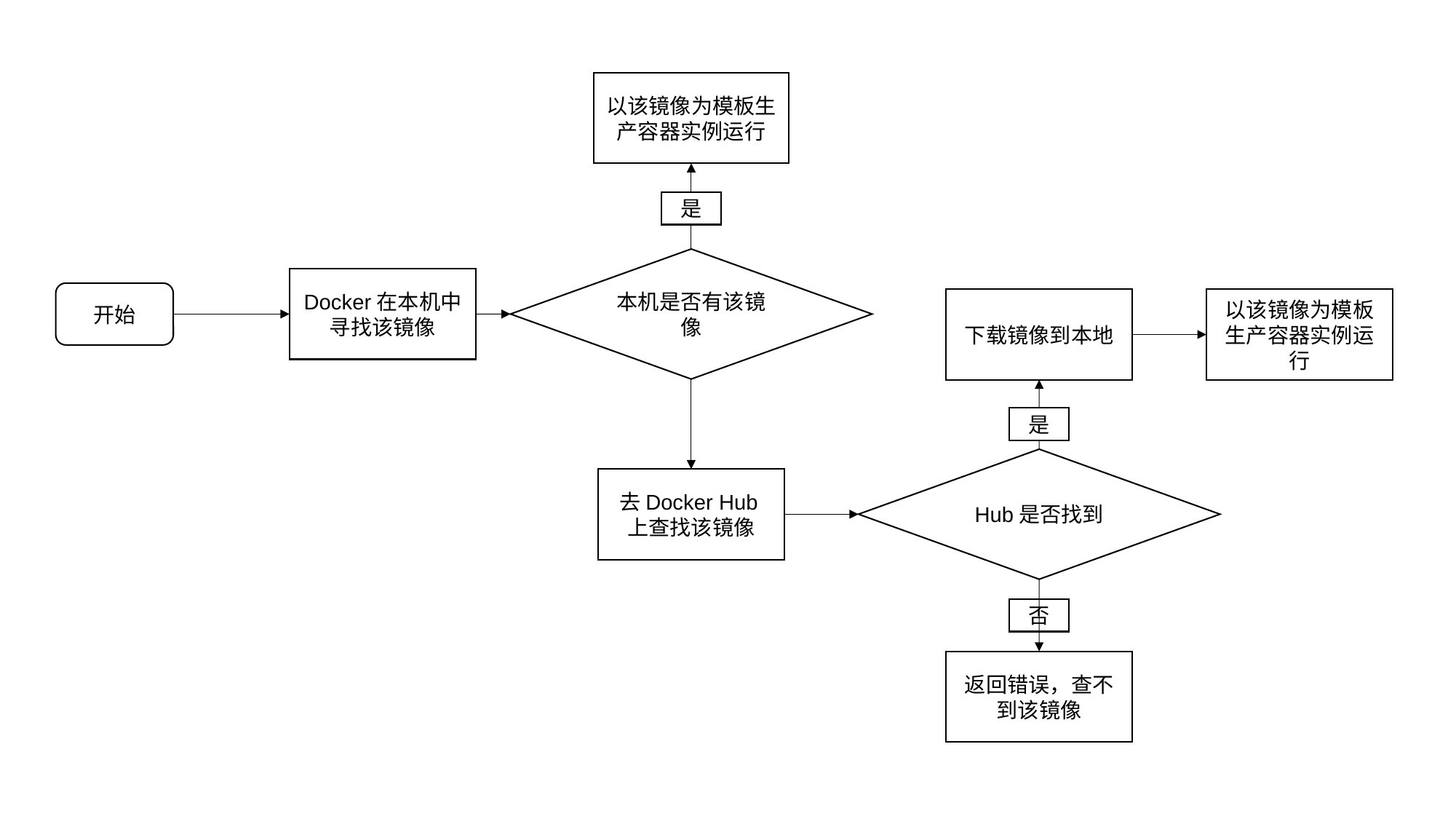

以该镜像为模板生产容器实例运行
是
本机是否有该镜像
Docker在本机中寻找该镜像
开始
下载镜像到本地
以该镜像为模板生产容器实例运行
是
Hub是否找到
去Docker Hub上查找该镜像
否
返回错误，查不到该镜像